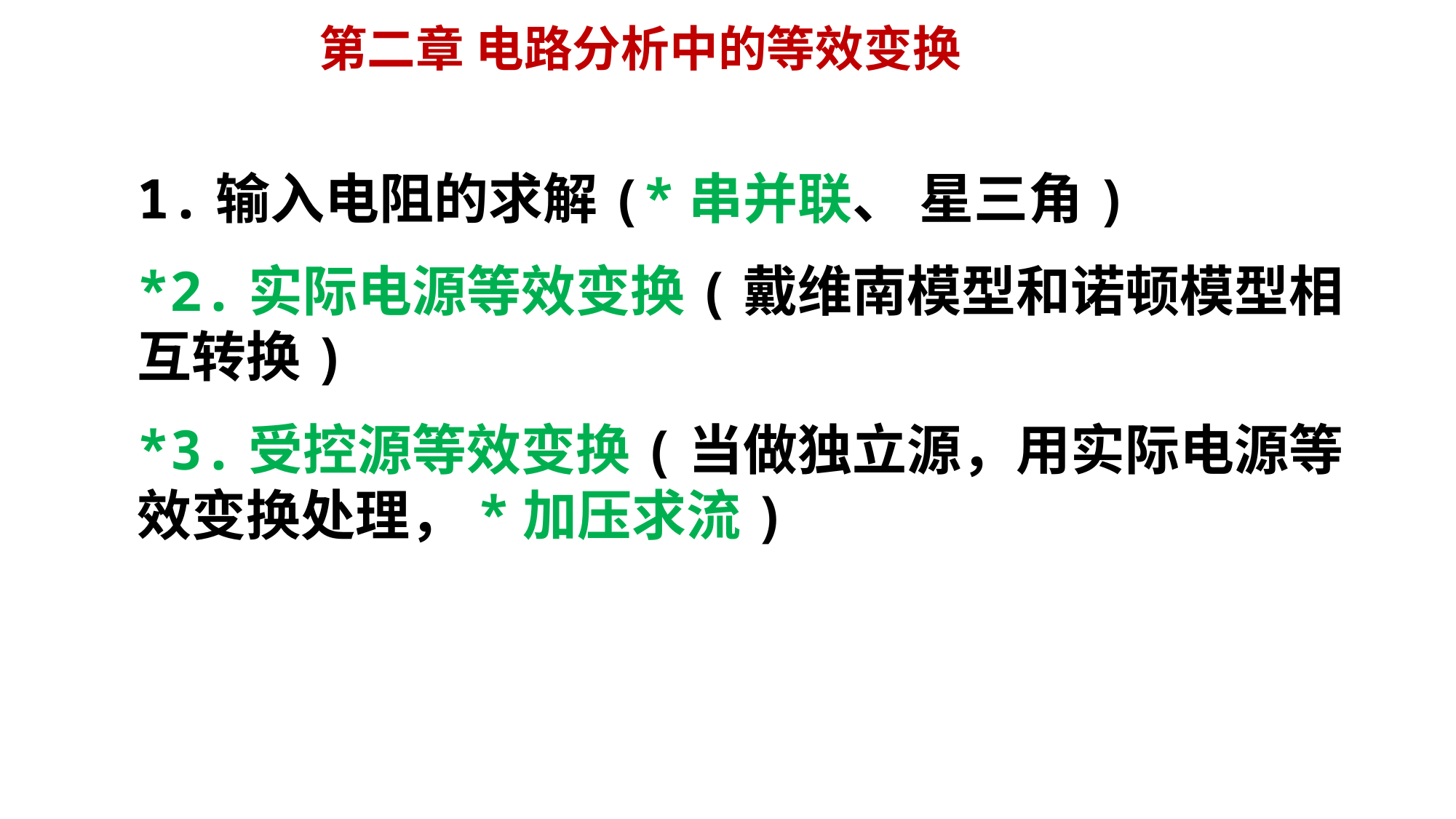

第二章 电路分析中的等效变换
1.输入电阻的求解(*串并联、 星三角)
*2.实际电源等效变换(戴维南模型和诺顿模型相互转换)
*3.受控源等效变换(当做独立源，用实际电源等效变换处理，*加压求流)